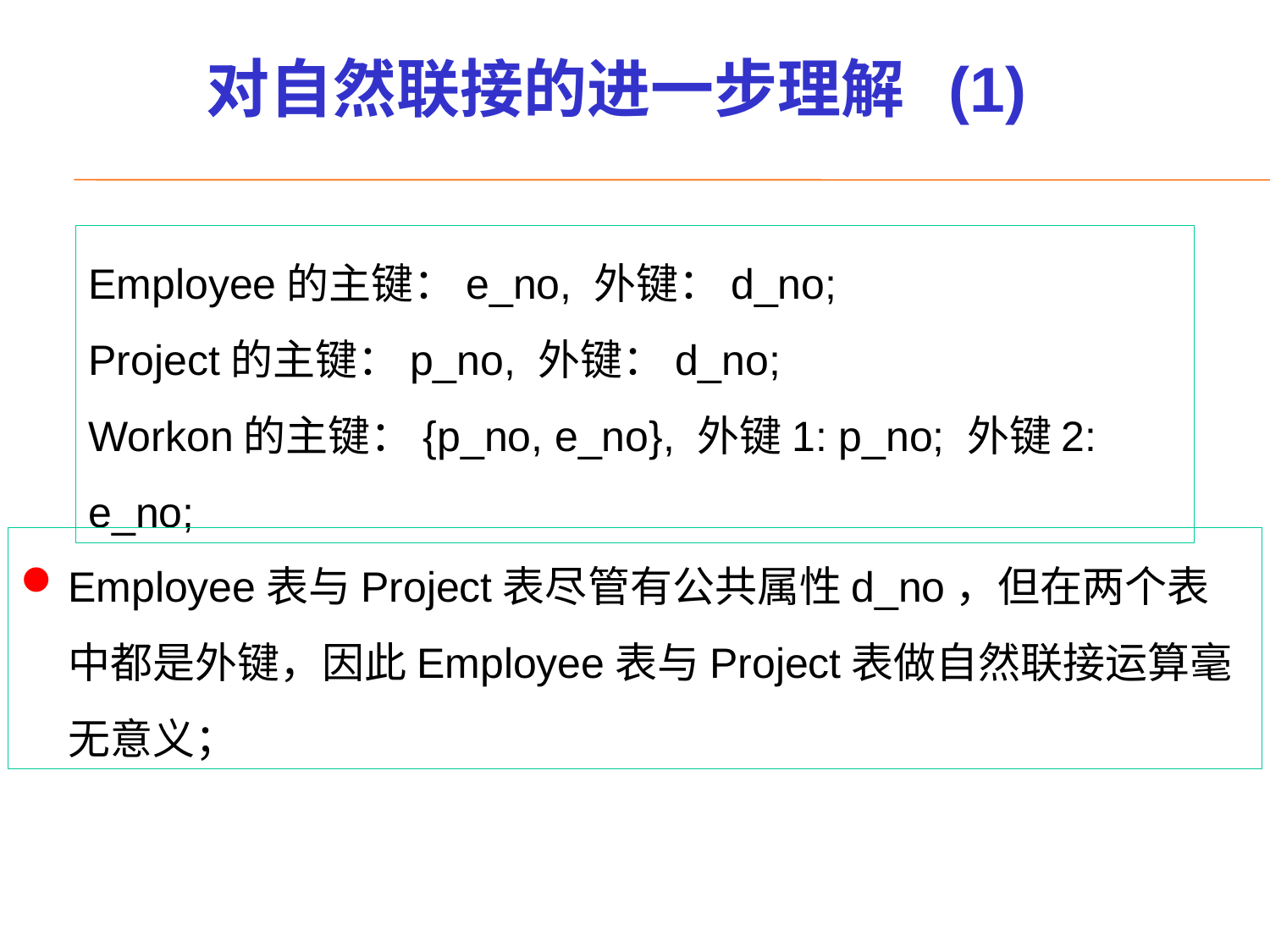

# 对自然联接的进一步理解  (1)

Employee的主键：e_no, 外键：d_no;
Project的主键：p_no, 外键：d_no;
Workon的主键：{p_no, e_no}, 外键1: p_no; 外键2: e_no;
Employee表与Project表尽管有公共属性d_no，但在两个表中都是外键，因此Employee表与Project表做自然联接运算毫无意义；